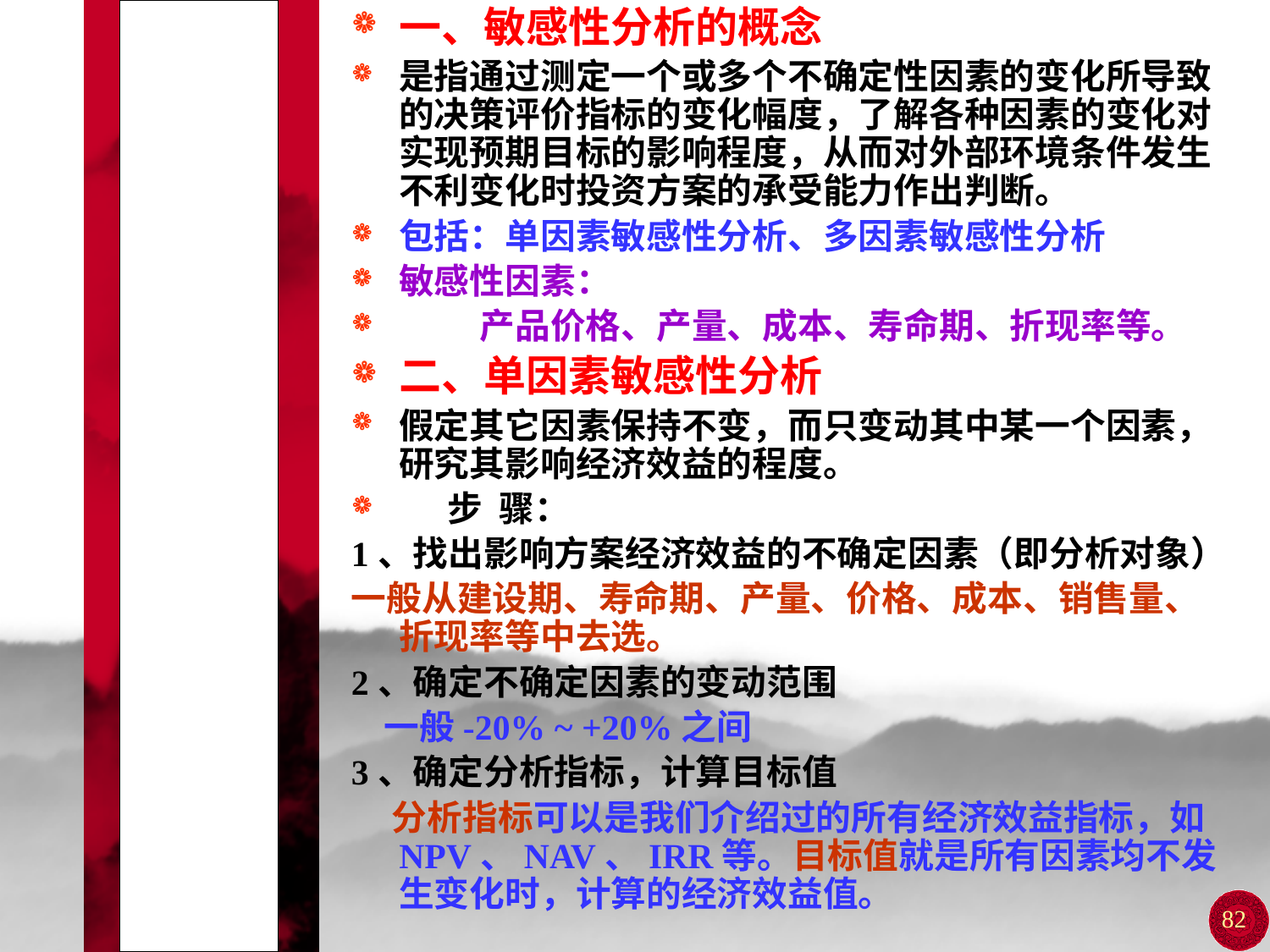

# 第二节      敏感性分析
一、敏感性分析的概念
是指通过测定一个或多个不确定性因素的变化所导致的决策评价指标的变化幅度，了解各种因素的变化对实现预期目标的影响程度，从而对外部环境条件发生不利变化时投资方案的承受能力作出判断。
包括：单因素敏感性分析、多因素敏感性分析
敏感性因素：
         产品价格、产量、成本、寿命期、折现率等。
二、单因素敏感性分析
假定其它因素保持不变，而只变动其中某一个因素，研究其影响经济效益的程度。
     步  骤：
1、找出影响方案经济效益的不确定因素（即分析对象）
一般从建设期、寿命期、产量、价格、成本、销售量、折现率等中去选。
2、确定不确定因素的变动范围
   一般-20% ~ +20%之间
3、确定分析指标，计算目标值
    分析指标可以是我们介绍过的所有经济效益指标，如NPV、NAV、IRR等。目标值就是所有因素均不发生变化时，计算的经济效益值。
82